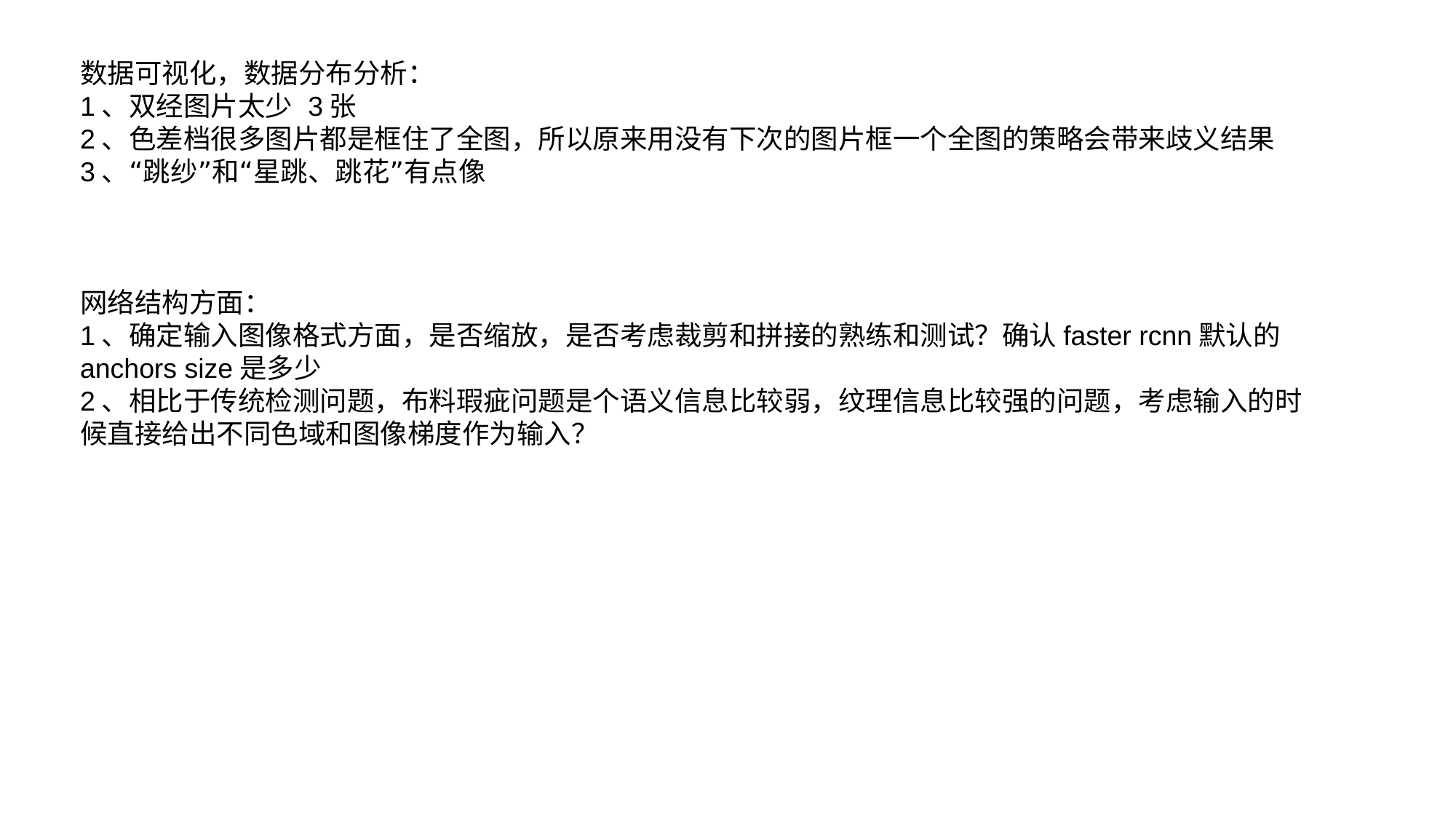

数据可视化，数据分布分析：
1、双经图片太少 3张
2、色差档很多图片都是框住了全图，所以原来用没有下次的图片框一个全图的策略会带来歧义结果
3、“跳纱”和“星跳、跳花”有点像

网络结构方面：
1、确定输入图像格式方面，是否缩放，是否考虑裁剪和拼接的熟练和测试？确认faster rcnn默认的anchors size是多少
2、相比于传统检测问题，布料瑕疵问题是个语义信息比较弱，纹理信息比较强的问题，考虑输入的时候直接给出不同色域和图像梯度作为输入？